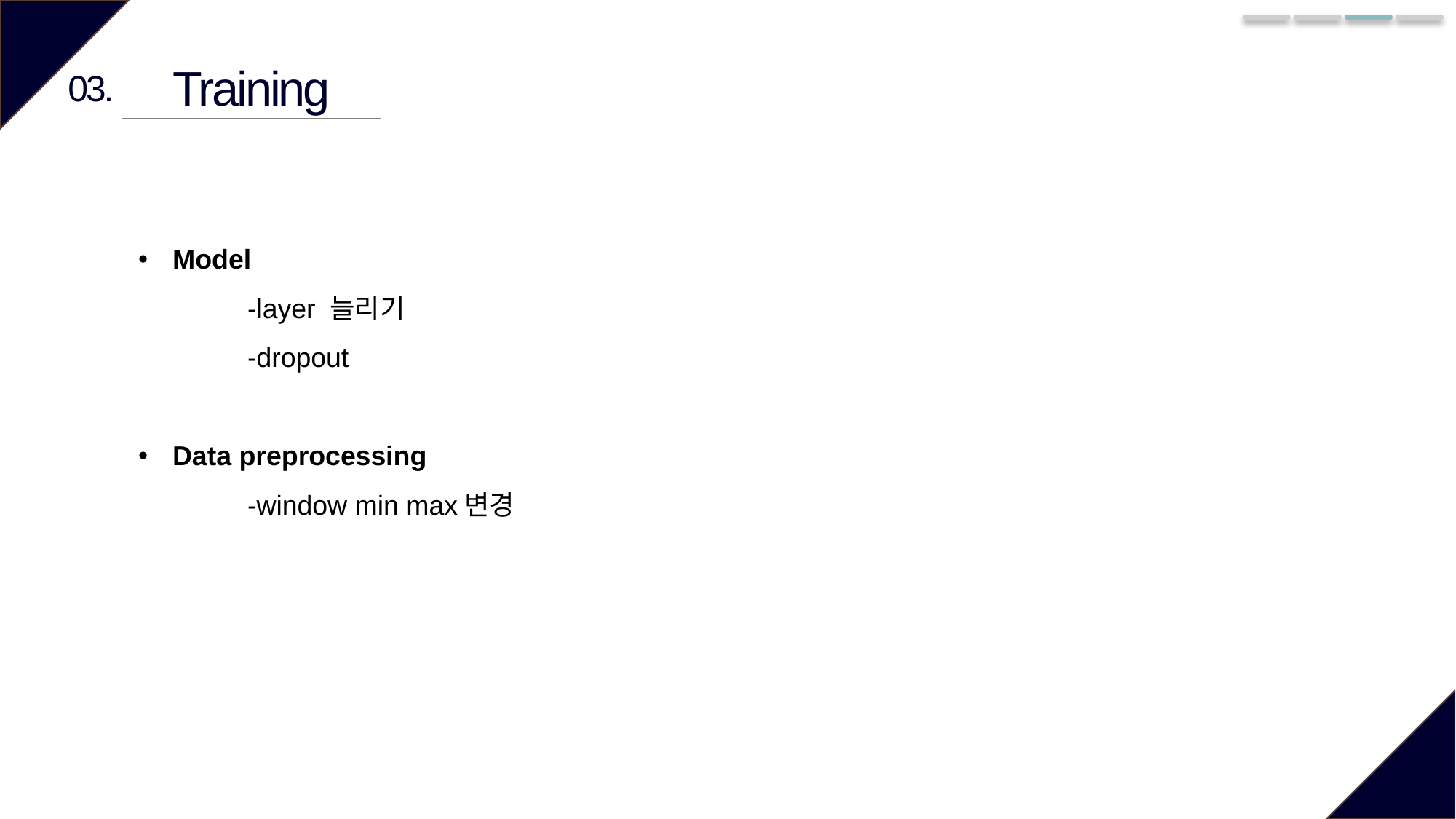

Training
03.
Model
	-layer 늘리기
	-dropout

Data preprocessing
	-window min max변경